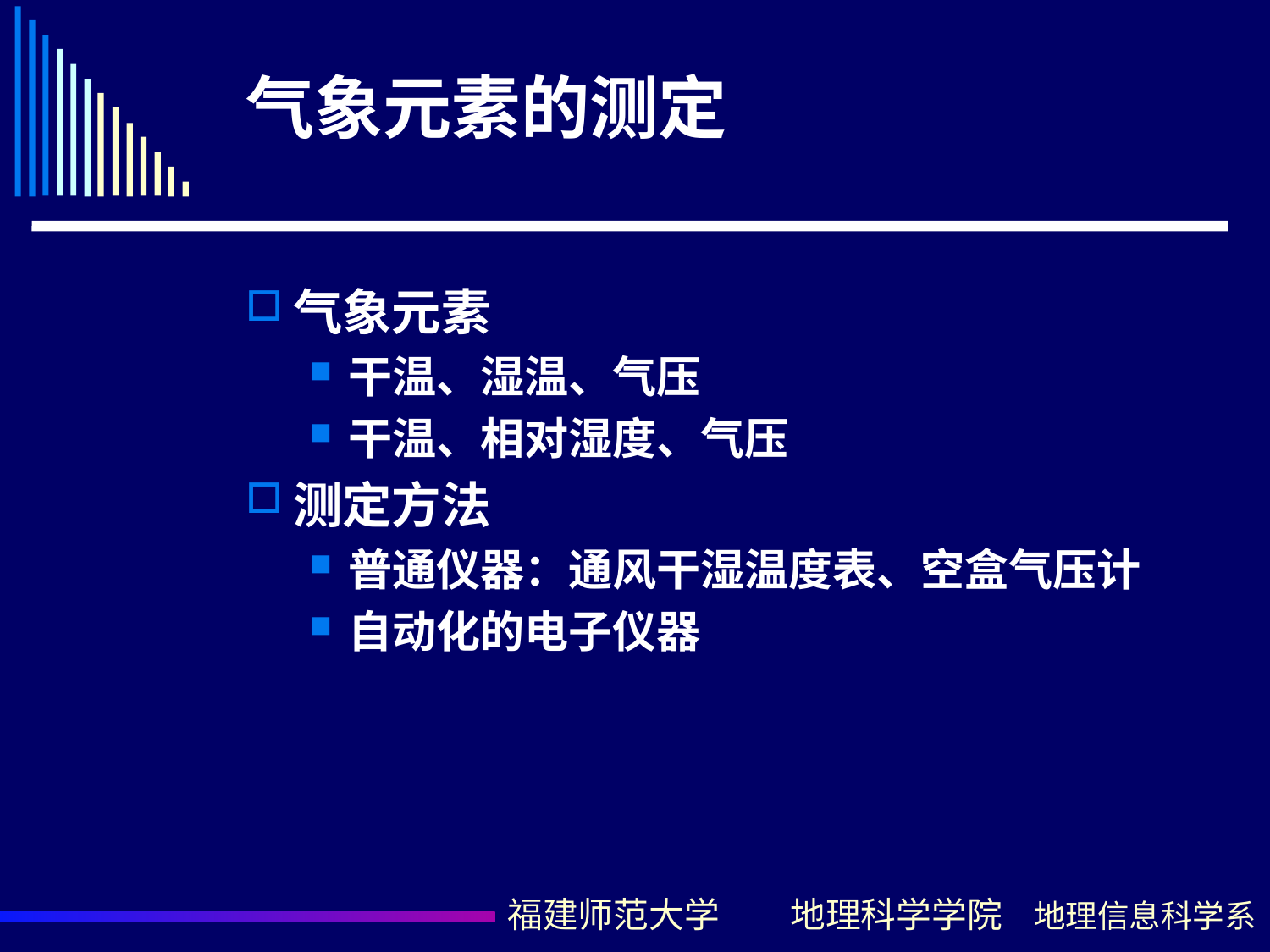

# 气象元素的测定
气象元素
干温、湿温、气压
干温、相对湿度、气压
测定方法
普通仪器：通风干湿温度表、空盒气压计
自动化的电子仪器